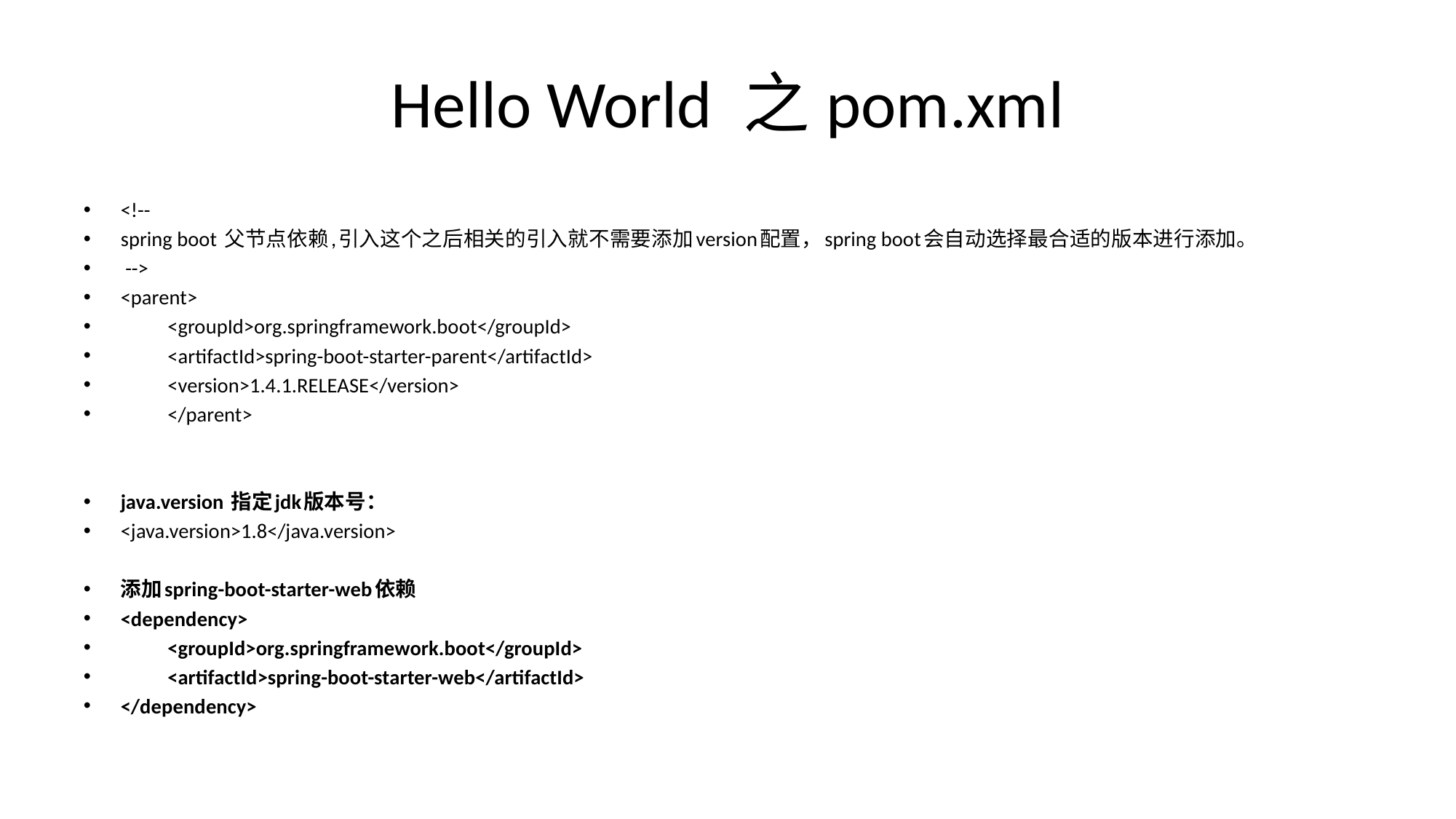

# Hello World 之pom.xml
<!--
spring boot 父节点依赖,引入这个之后相关的引入就不需要添加version配置，spring boot会自动选择最合适的版本进行添加。
 -->
<parent>
		<groupId>org.springframework.boot</groupId>
		<artifactId>spring-boot-starter-parent</artifactId>
		<version>1.4.1.RELEASE</version>
	</parent>

java.version 指定jdk版本号：
<java.version>1.8</java.version>

添加spring-boot-starter-web依赖
<dependency>
		<groupId>org.springframework.boot</groupId>
		<artifactId>spring-boot-starter-web</artifactId>
</dependency>